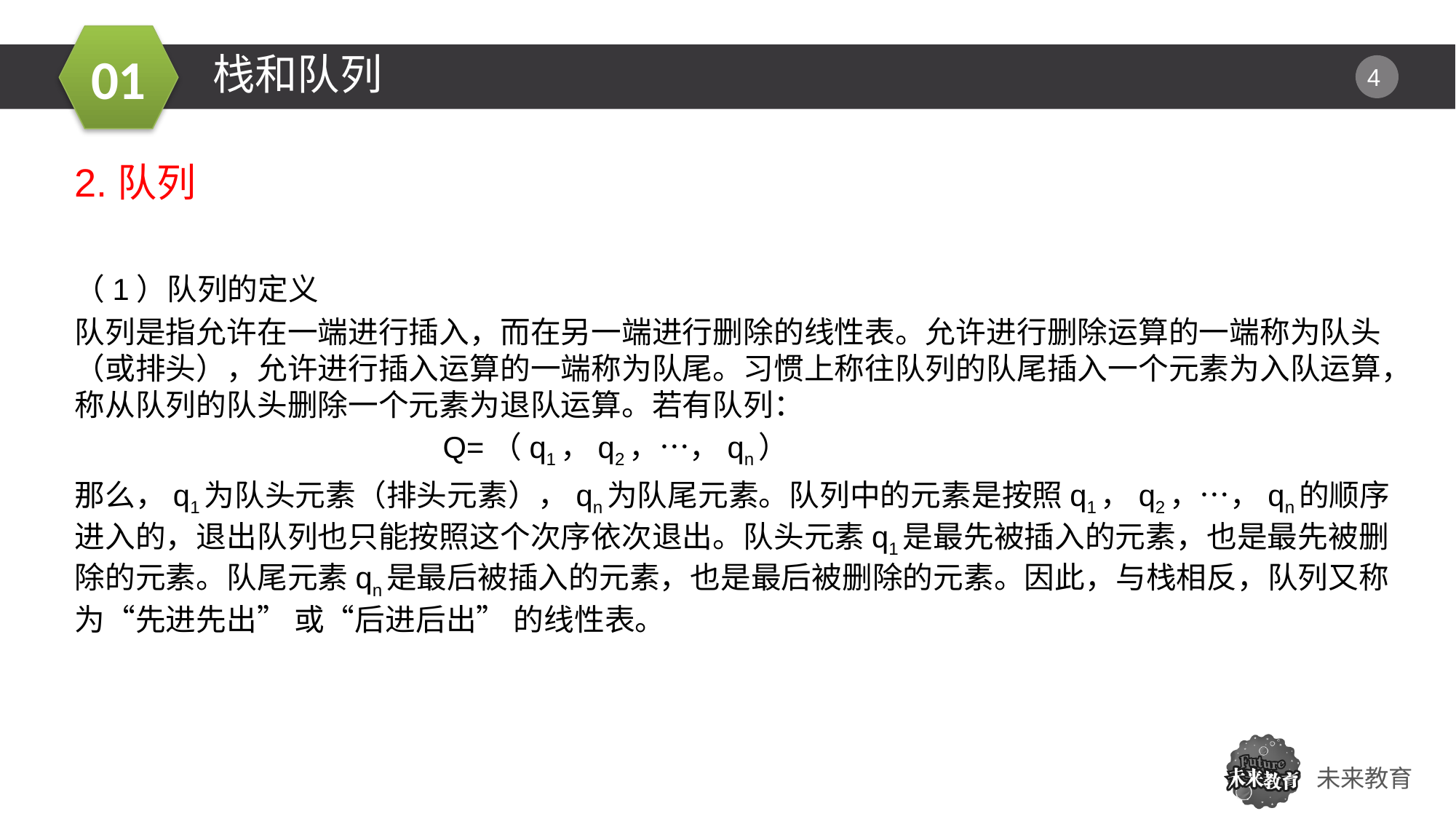

栈和队列
2.队列

（1）队列的定义
队列是指允许在一端进行插入，而在另一端进行删除的线性表。允许进行删除运算的一端称为队头（或排头），允许进行插入运算的一端称为队尾。习惯上称往队列的队尾插入一个元素为入队运算，称从队列的队头删除一个元素为退队运算。若有队列：
                                            Q=（q1，q2，…，qn）
那么，q1为队头元素（排头元素），qn为队尾元素。队列中的元素是按照q1，q2，…，qn的顺序进入的，退出队列也只能按照这个次序依次退出。队头元素q1是最先被插入的元素，也是最先被删除的元素。队尾元素qn是最后被插入的元素，也是最后被删除的元素。因此，与栈相反，队列又称为“先进先出” 或“后进后出” 的线性表。
01